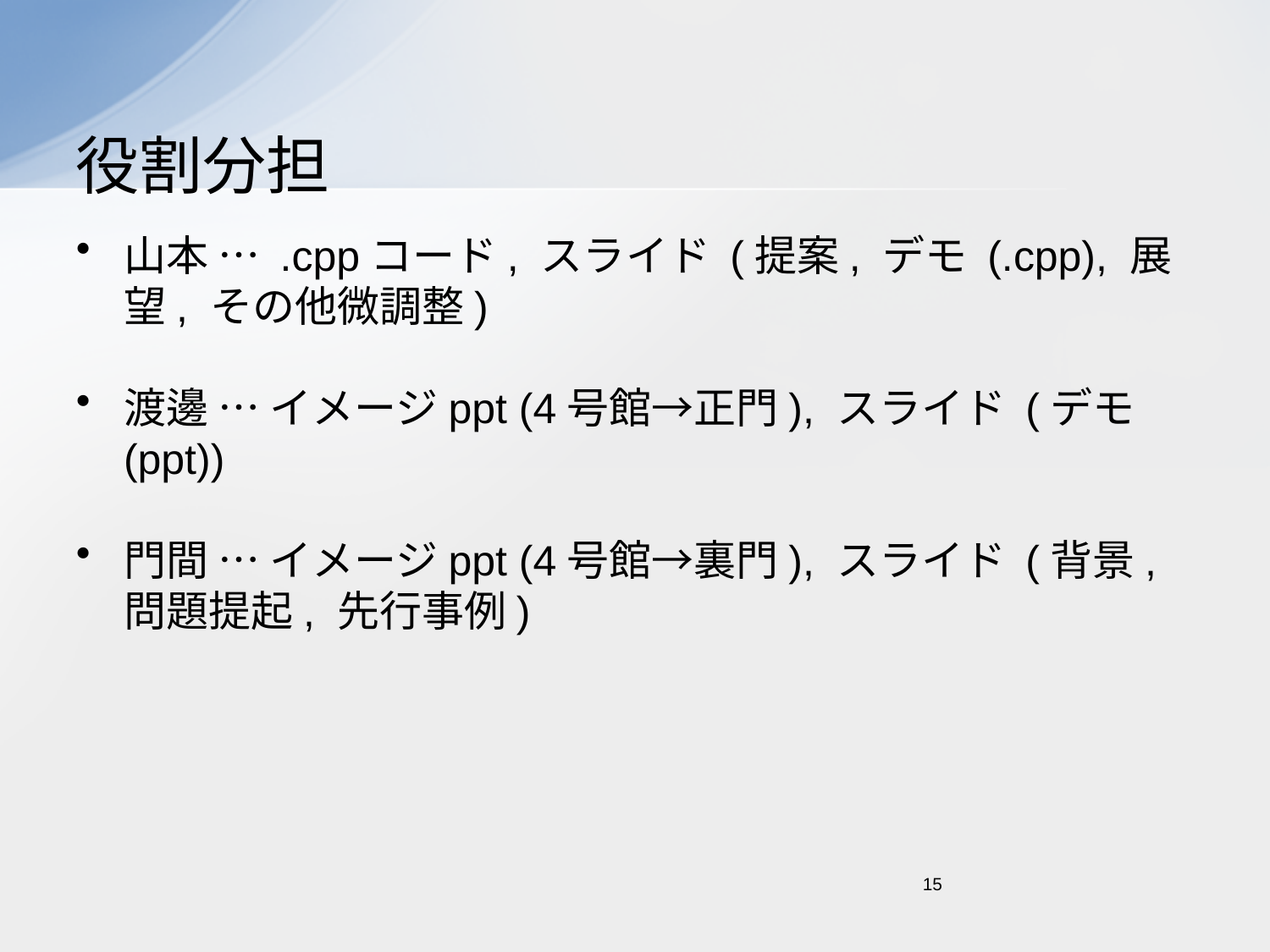

# 役割分担
山本 … .cppコード, スライド (提案, デモ (.cpp), 展望, その他微調整)

渡邊 … イメージppt (4号館→正門), スライド (デモ (ppt))

門間 … イメージppt (4号館→裏門), スライド (背景, 問題提起, 先行事例)
15